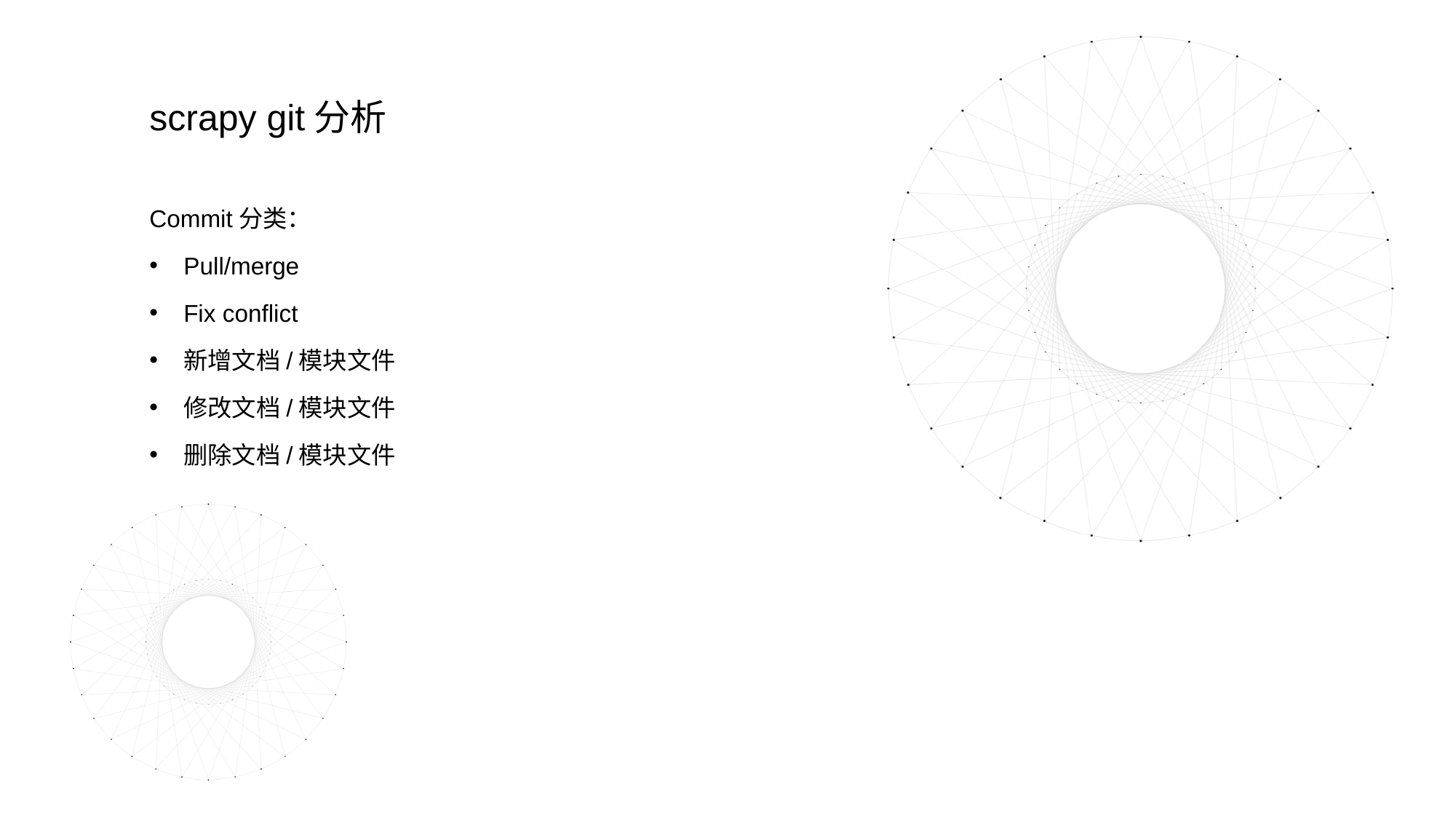

scrapy git分析
Commit分类：
Pull/merge
Fix conflict
新增文档/模块文件
修改文档/模块文件
删除文档/模块文件